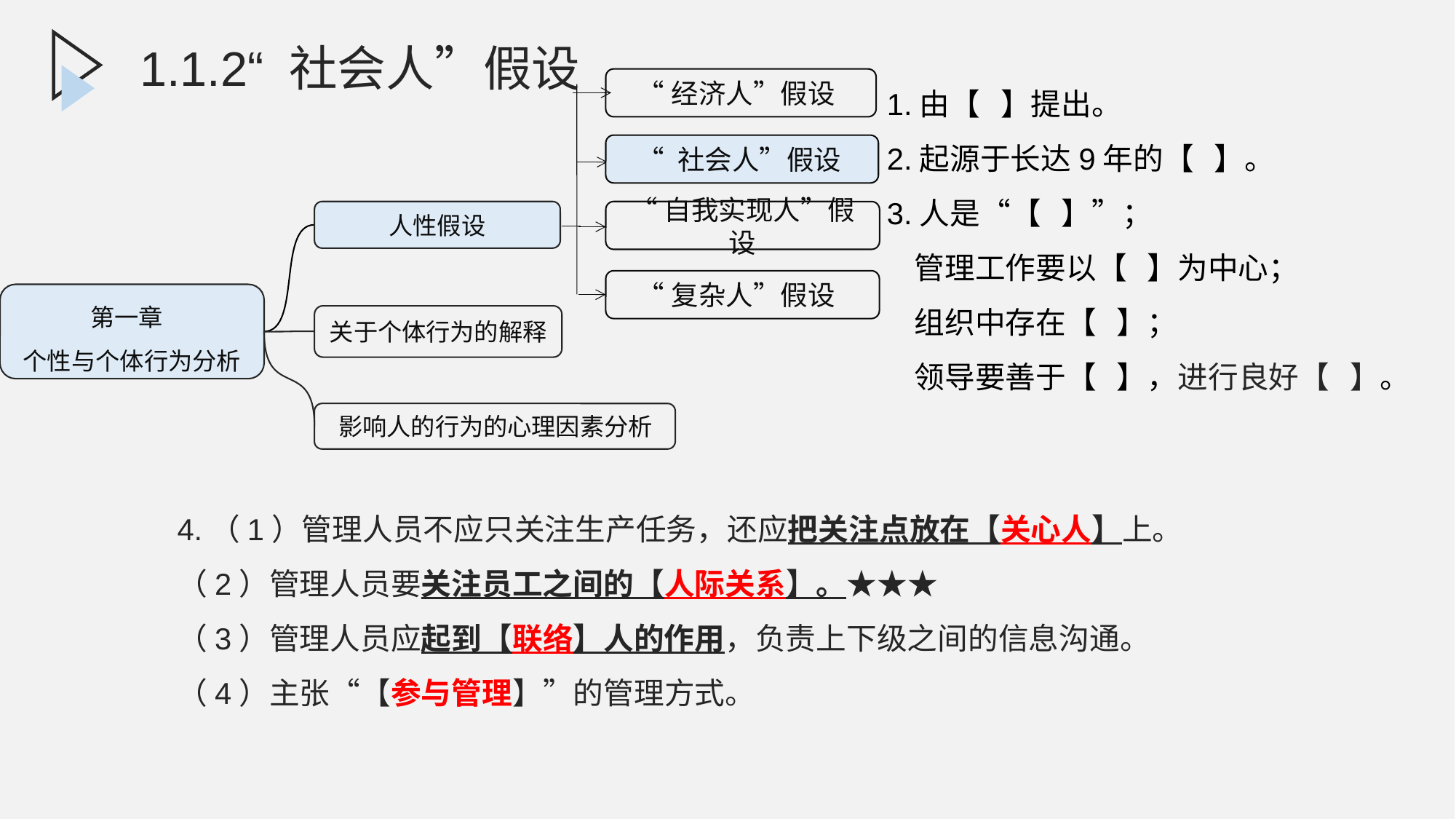

1.1.2.2基于“社会人”假设的管理
1.1.2“ 社会人”假设
1.由【   】提出。
2.起源于长达9年的【   】。
3.人是“【   】”；
   管理工作要以【   】为中心；
   组织中存在【   】；
   领导要善于【   】，进行良好【   】。
   “经济人”假设
   “ 社会人”假设

“自我实现人”假设
   “复杂人”假设
人性假设
第一章
个性与个体行为分析
关于个体行为的解释
 影响人的行为的心理因素分析
4.（1）管理人员不应只关注生产任务，还应把关注点放在【关心人】上。
（2）管理人员要关注员工之间的【人际关系】。★★★
（3）管理人员应起到【联络】人的作用，负责上下级之间的信息沟通。
（4）主张“【参与管理】”的管理方式。